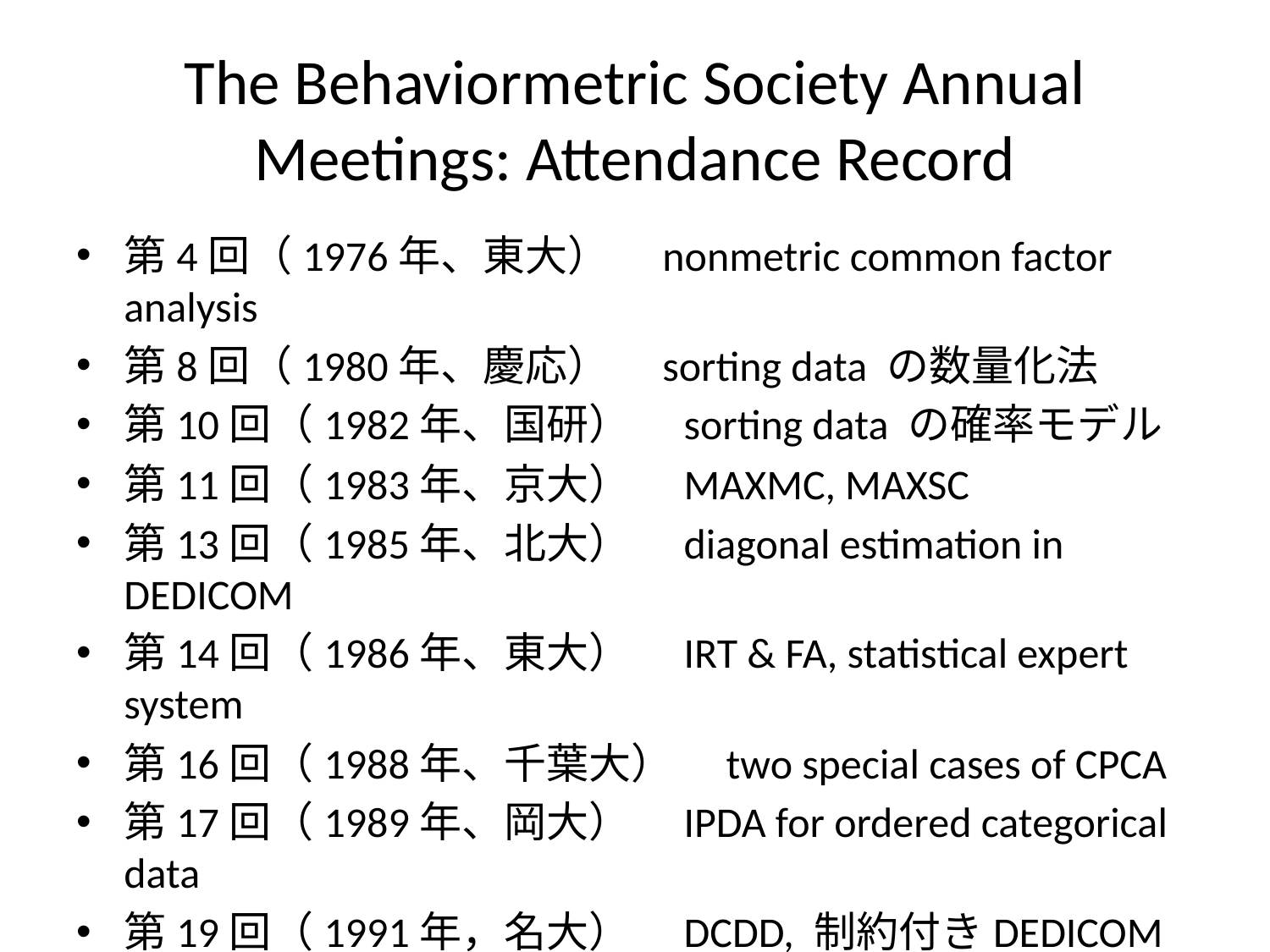

# The Behaviormetric Society Annual Meetings: Attendance Record
第4回（1976年、東大）　nonmetric common factor analysis
第8回（1980年、慶応）　sorting data の数量化法
第10回（1982年、国研）　sorting data の確率モデル
第11回（1983年、京大）　MAXMC, MAXSC
第13回（1985年、北大）　diagonal estimation in DEDICOM
第14回（1986年、東大）　IRT & FA, statistical expert system
第16回（1988年、千葉大）　two special cases of CPCA
第17回（1989年、岡大）　IPDA for ordered categorical data
第19回（1991年，名大）　DCDD, 制約付きDEDICOM
第21回（1993年、阪大）　oblique projectors
第22回（1994年、筑波大）　knowledge reresentation in ANN